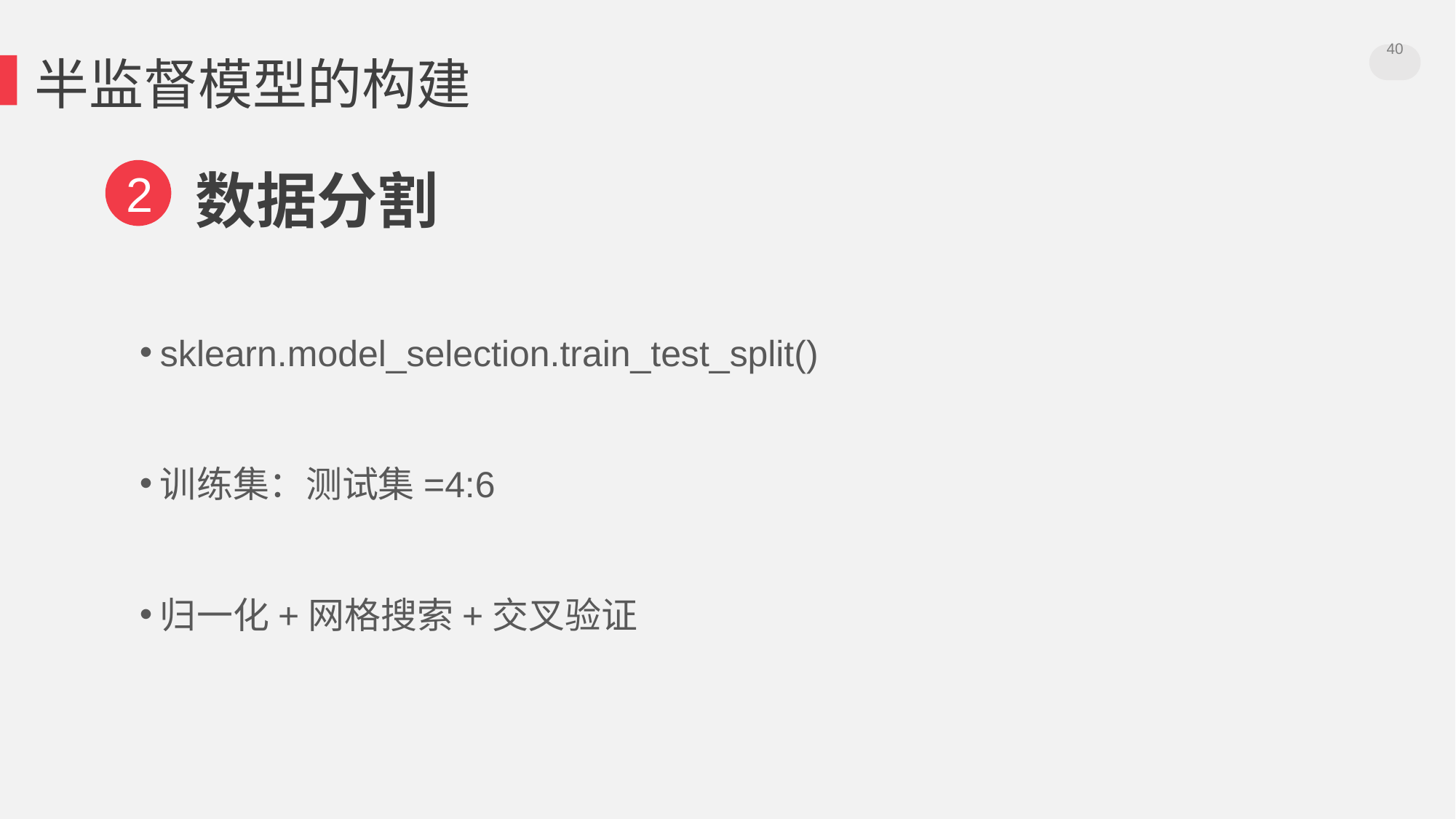

40
半监督模型的构建

2
数据分割
sklearn.model_selection.train_test_split()

训练集：测试集=4:6

归一化+网格搜索+交叉验证